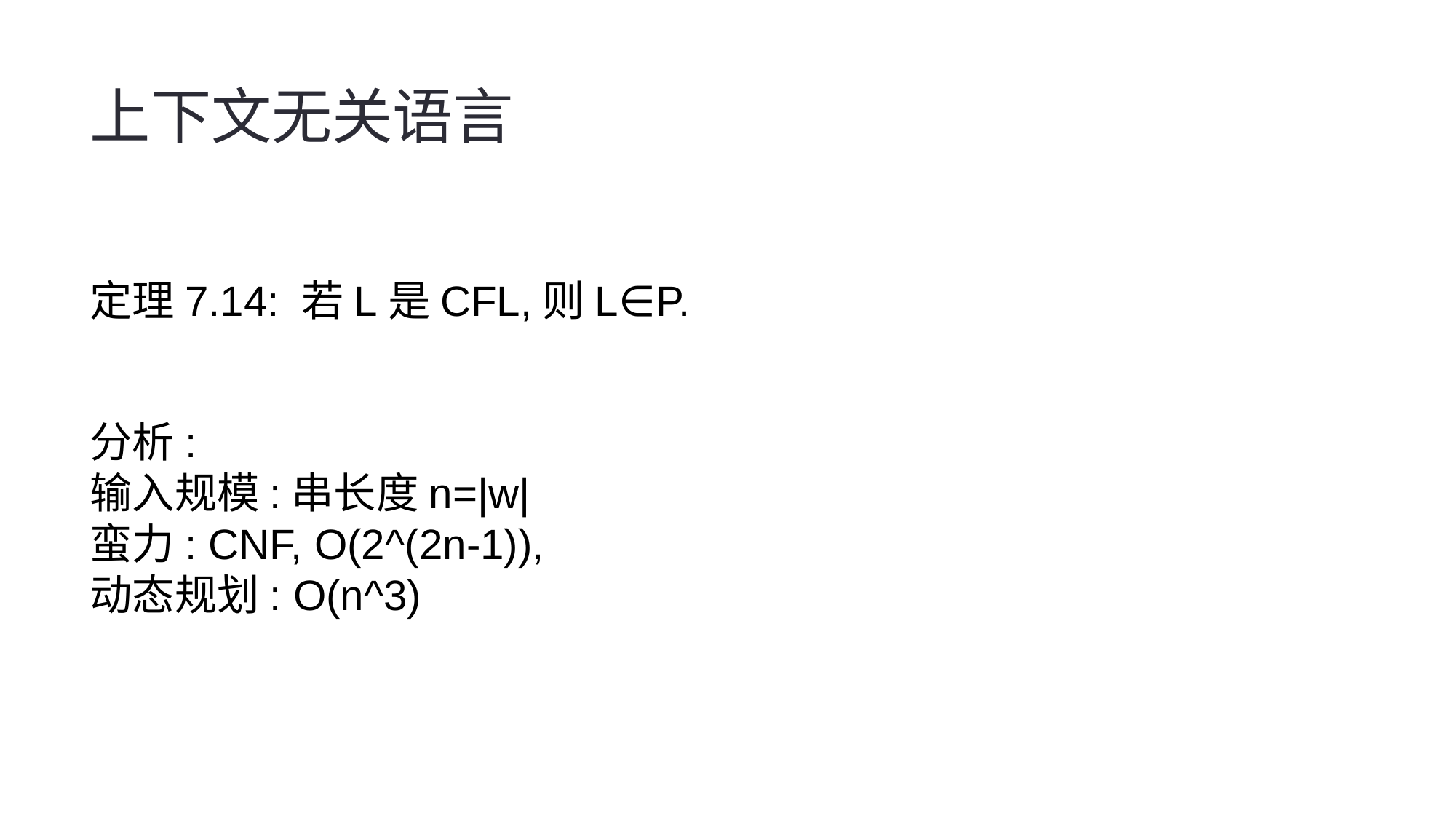

上下文无关语言
定理7.14: 若L是CFL,则L∈P.
分析:
输入规模:串长度n=|w|
蛮力: CNF, O(2^(2n-1)),
动态规划: O(n^3)